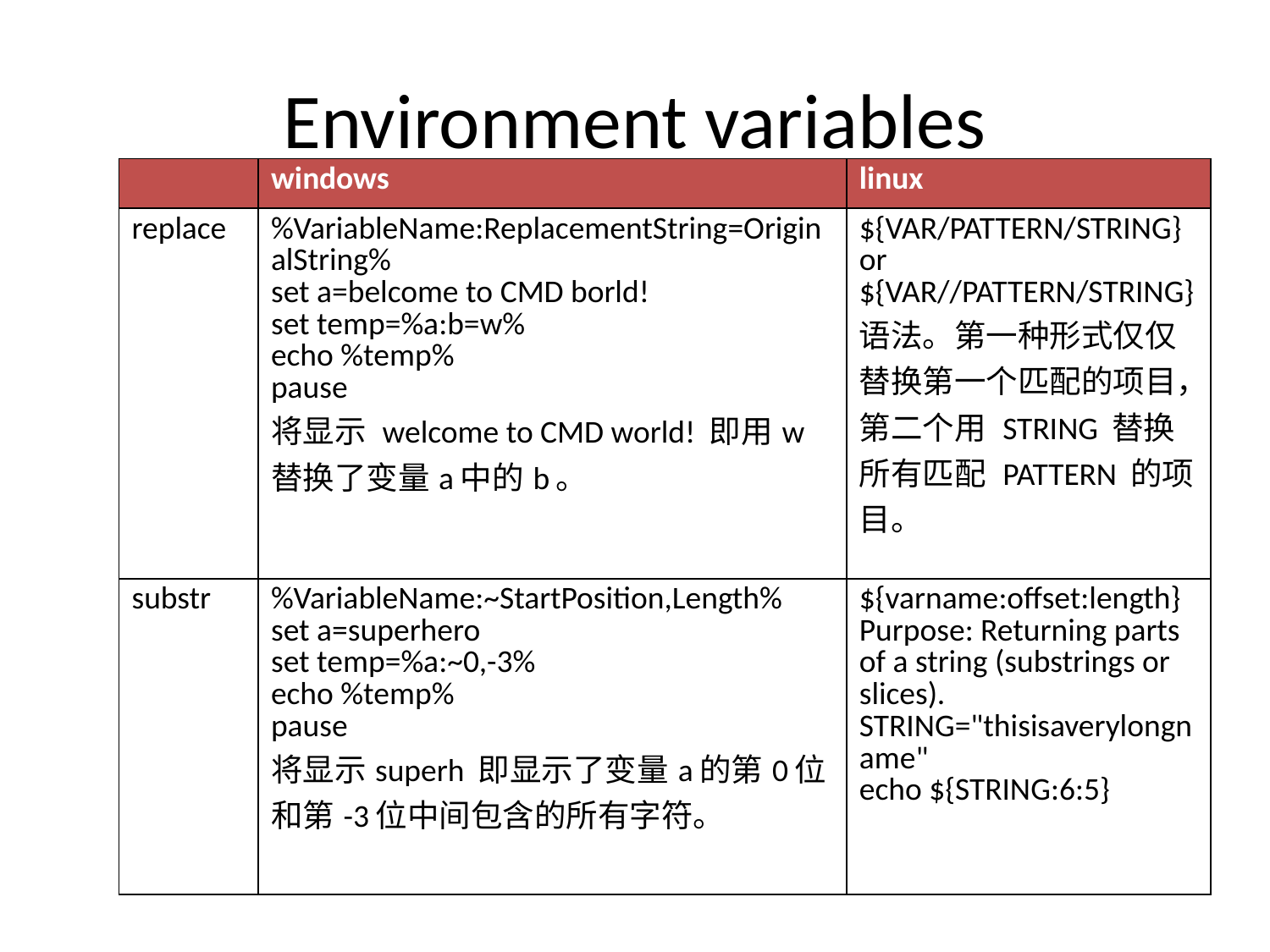

# Environment variables
|  | windows | linux |
| --- | --- | --- |
| replace | %VariableName:ReplacementString=OriginalString% set a=belcome to CMD borld! set temp=%a:b=w% echo %temp% pause 将显示 welcome to CMD world! 即用w替换了变量a中的b。 | ${VAR/PATTERN/STRING} or ${VAR//PATTERN/STRING} 语法。第一种形式仅仅替换第一个匹配的项目，第二个用 STRING 替换所有匹配 PATTERN 的项目。 |
| substr | %VariableName:~StartPosition,Length% set a=superhero set temp=%a:~0,-3% echo %temp% pause 将显示superh 即显示了变量a的第0位和第-3位中间包含的所有字符。 | ${varname:offset:length} Purpose: Returning parts of a string (substrings or slices). STRING="thisisaverylongname" echo ${STRING:6:5} |